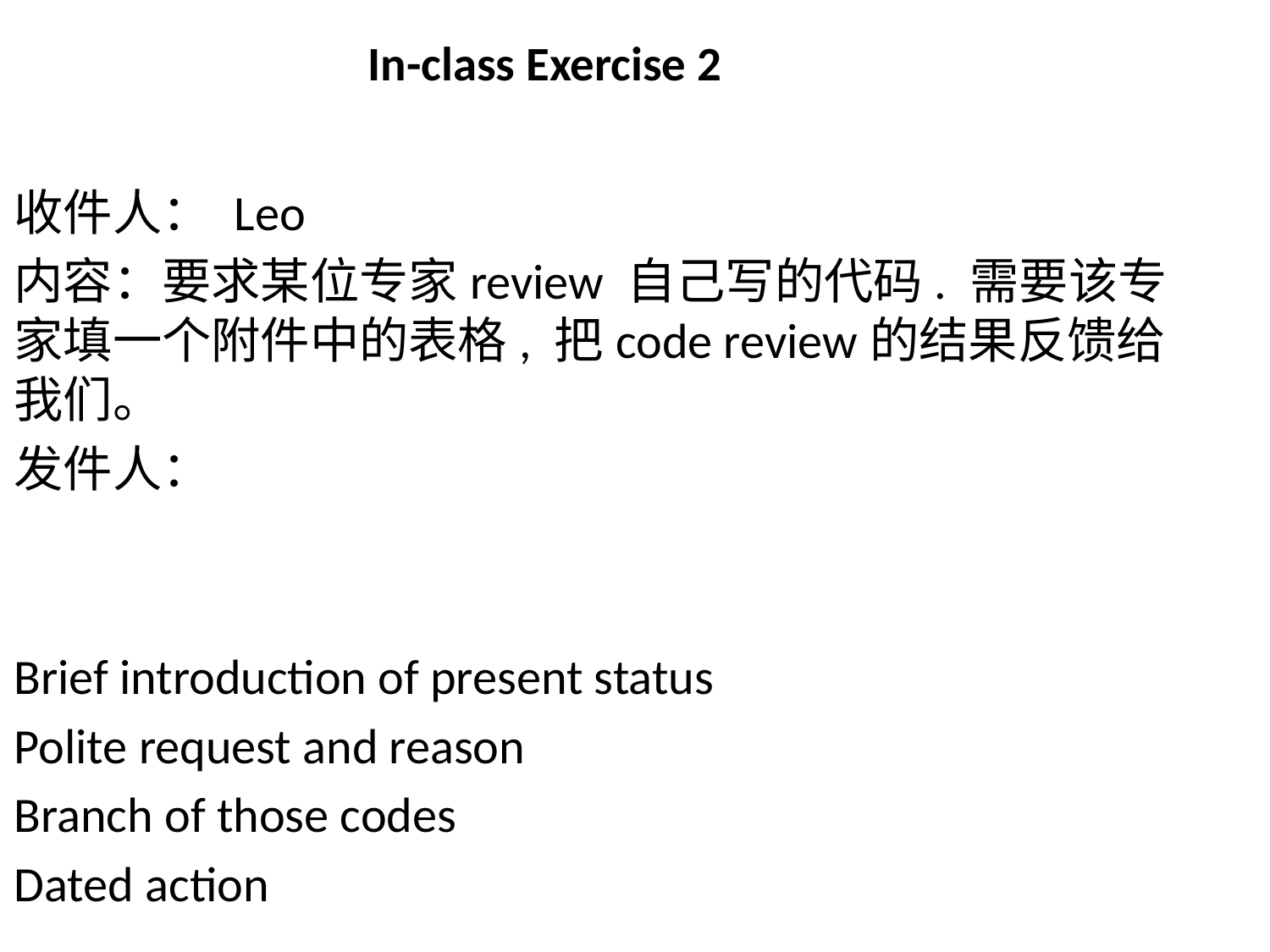

# In-class Exercise 2
收件人： Leo
内容：要求某位专家review 自己写的代码. 需要该专家填一个附件中的表格, 把code review的结果反馈给我们。
发件人：

Brief introduction of present status
Polite request and reason
Branch of those codes
Dated action